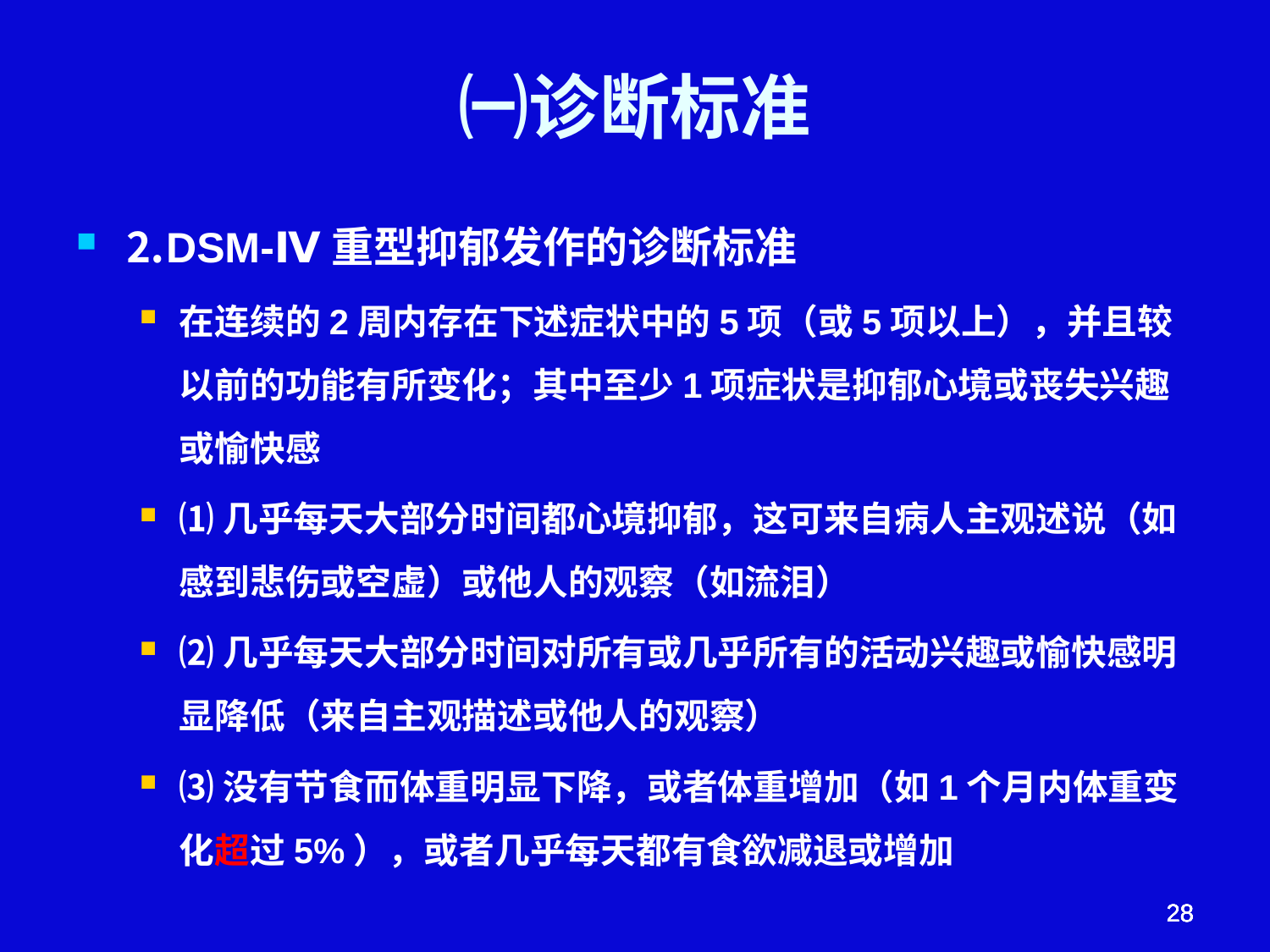

# ㈠诊断标准
⒉DSM-Ⅳ重型抑郁发作的诊断标准
在连续的2周内存在下述症状中的5项（或5项以上），并且较以前的功能有所变化；其中至少1项症状是抑郁心境或丧失兴趣或愉快感
⑴几乎每天大部分时间都心境抑郁，这可来自病人主观述说（如感到悲伤或空虚）或他人的观察（如流泪）
⑵几乎每天大部分时间对所有或几乎所有的活动兴趣或愉快感明显降低（来自主观描述或他人的观察）
⑶没有节食而体重明显下降，或者体重增加（如1个月内体重变化超过5%），或者几乎每天都有食欲减退或增加
28
28
28
28
28
28